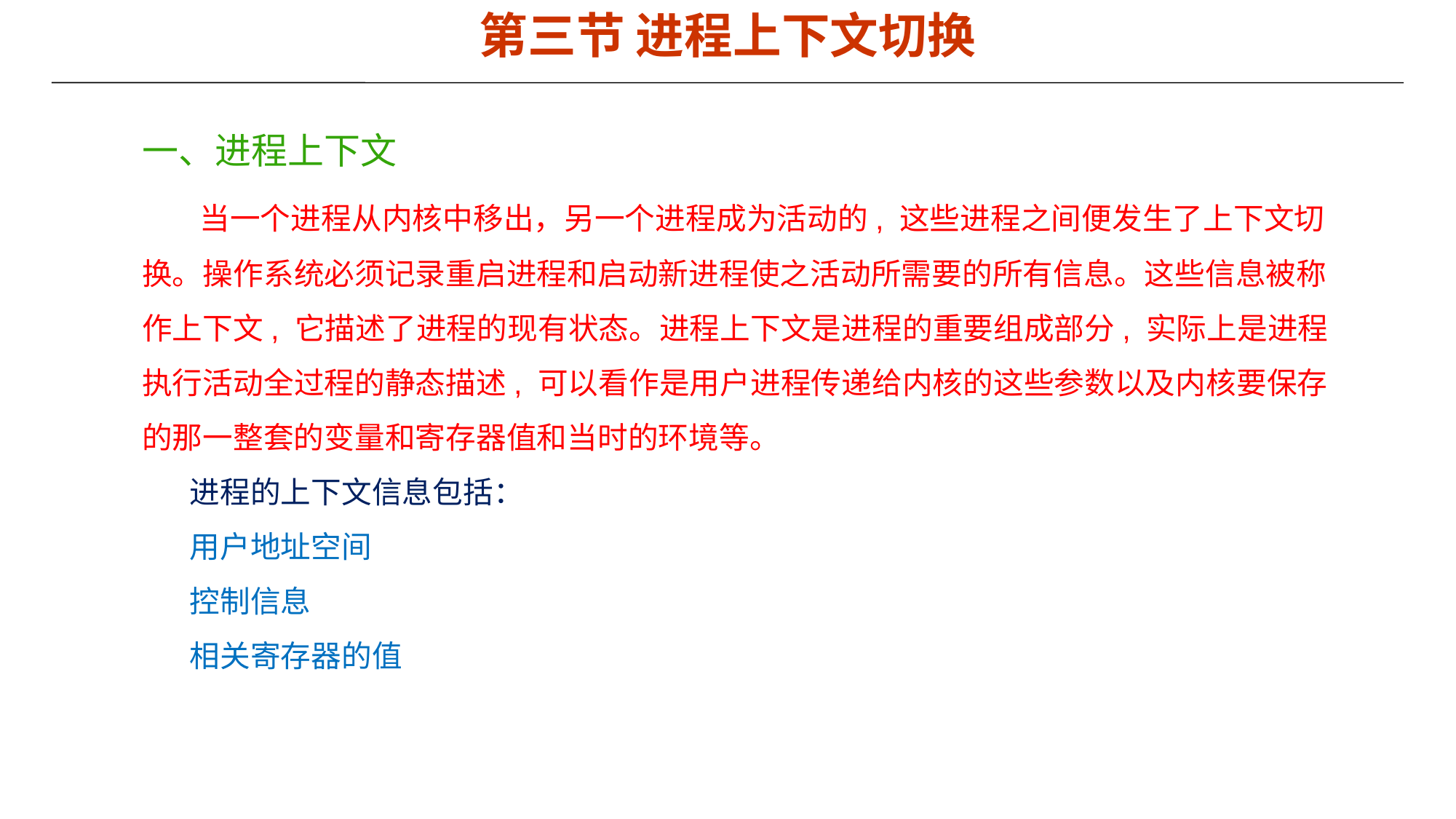

第三节 进程上下文切换

一、进程上下文
      当一个进程从内核中移出，另一个进程成为活动的, 这些进程之间便发生了上下文切换。操作系统必须记录重启进程和启动新进程使之活动所需要的所有信息。这些信息被称作上下文, 它描述了进程的现有状态。进程上下文是进程的重要组成部分, 实际上是进程执行活动全过程的静态描述, 可以看作是用户进程传递给内核的这些参数以及内核要保存的那一整套的变量和寄存器值和当时的环境等。
      进程的上下文信息包括：
      用户地址空间
      控制信息
      相关寄存器的值